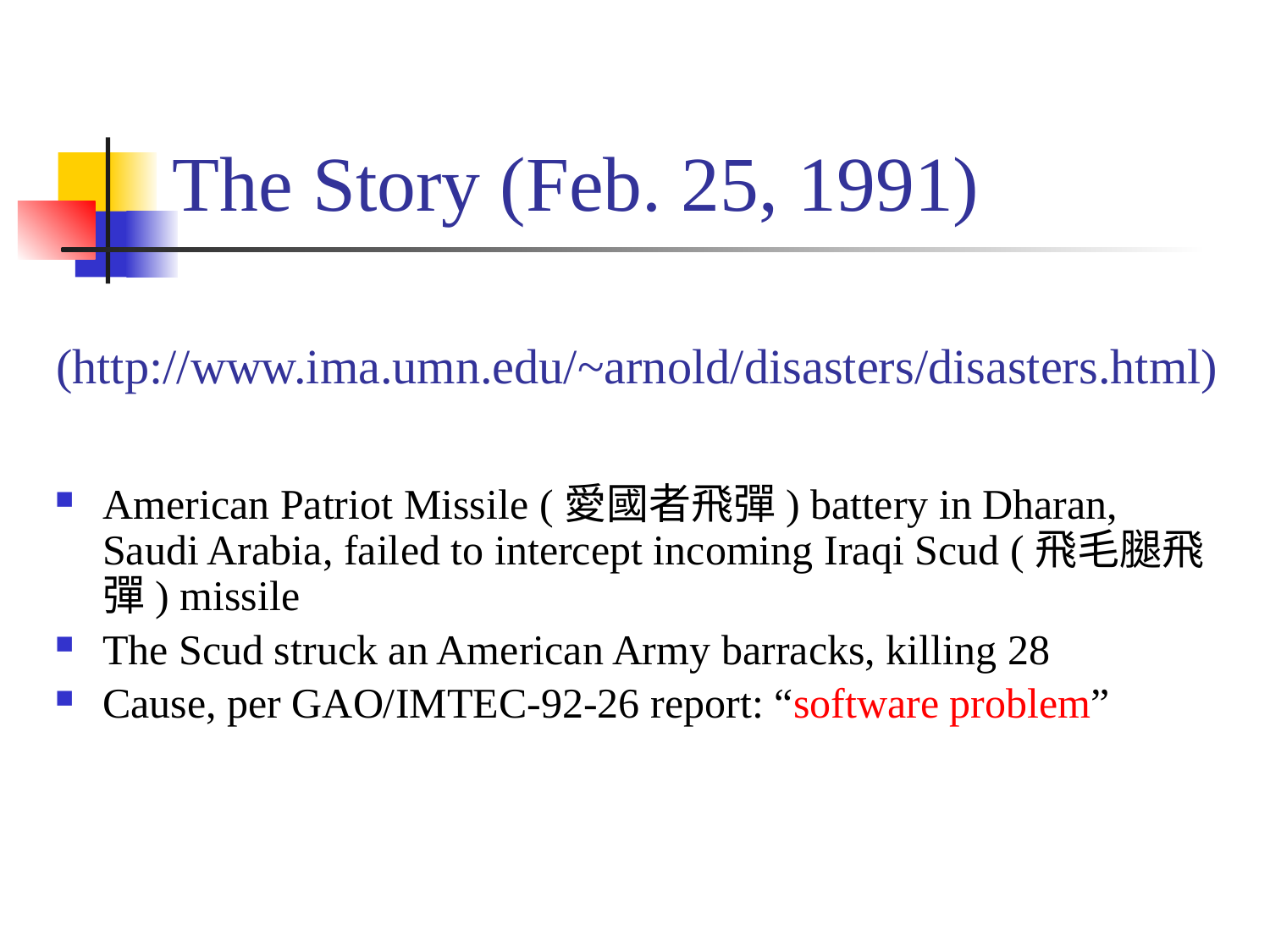

# The Story (Feb. 25, 1991)
(http://www.ima.umn.edu/~arnold/disasters/disasters.html)
American Patriot Missile (愛國者飛彈) battery in Dharan, Saudi Arabia, failed to intercept incoming Iraqi Scud (飛毛腿飛彈) missile
The Scud struck an American Army barracks, killing 28
Cause, per GAO/IMTEC-92-26 report: “software problem”